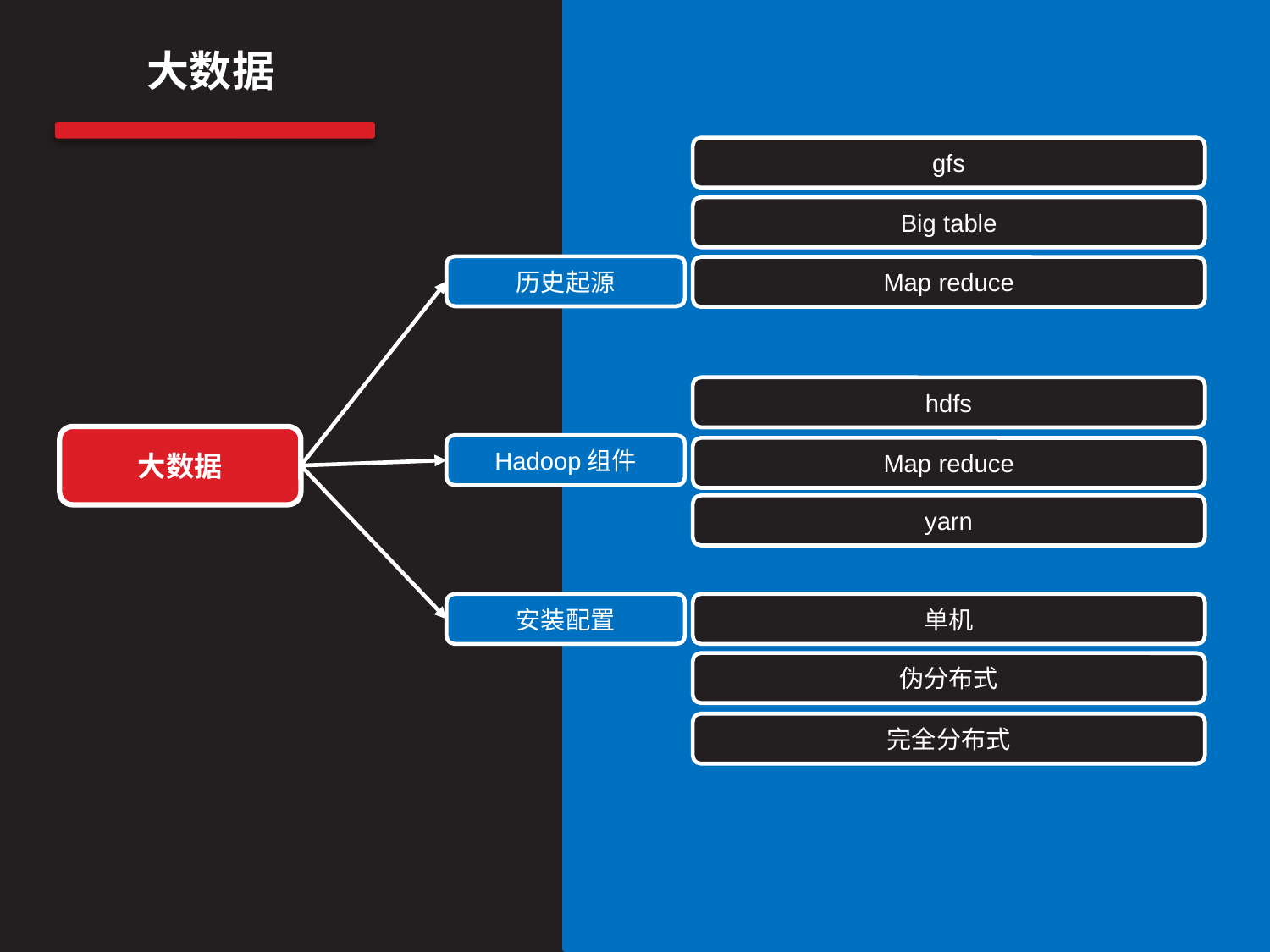

大数据

gfs
Big table
历史起源
Map reduce
hdfs
大数据
Hadoop组件
Map reduce
yarn
安装配置
单机
伪分布式
完全分布式